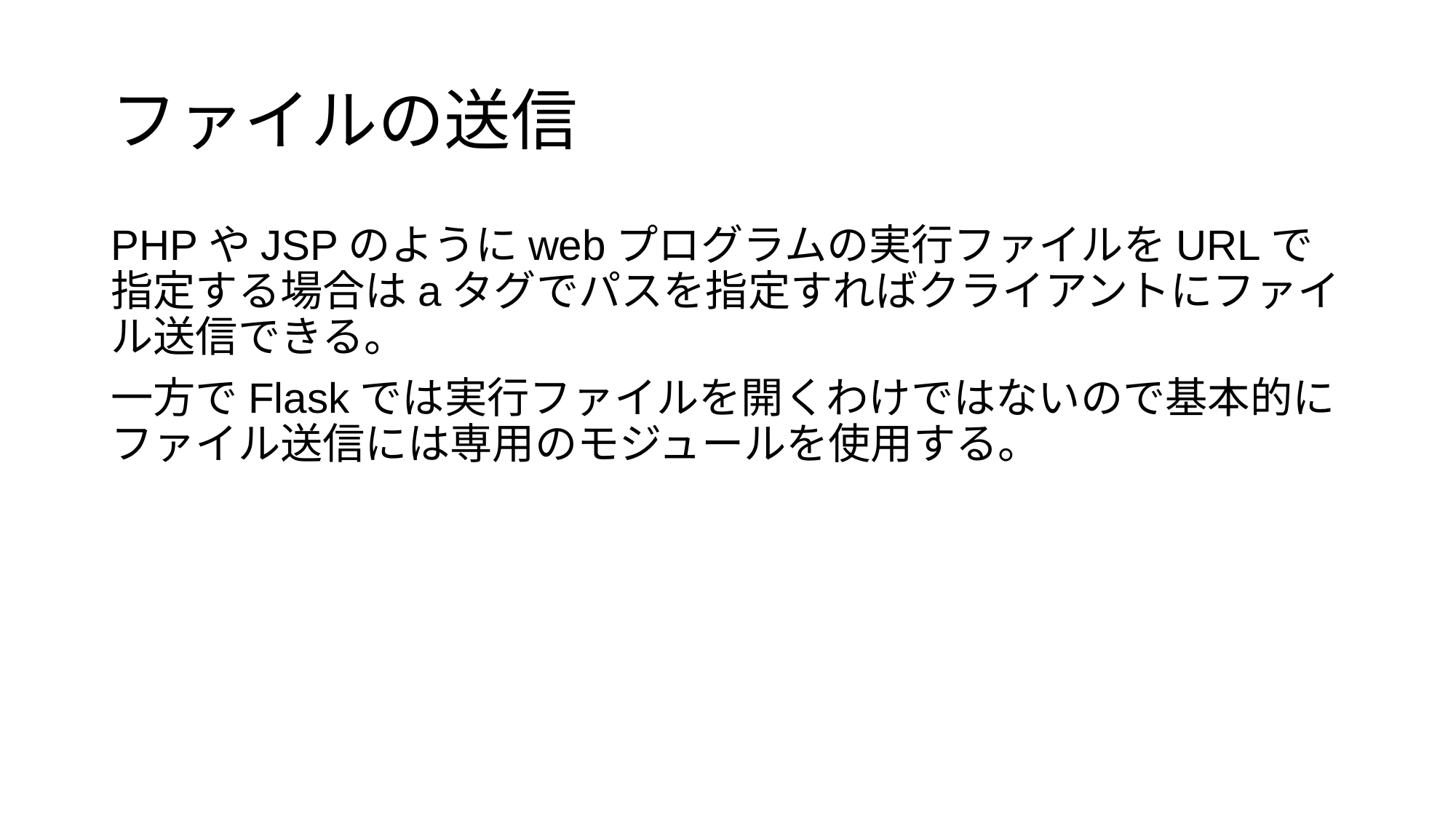

# ファイルの送信
PHPやJSPのようにwebプログラムの実行ファイルをURLで指定する場合はaタグでパスを指定すればクライアントにファイル送信できる。
一方でFlaskでは実行ファイルを開くわけではないので基本的にファイル送信には専用のモジュールを使用する。